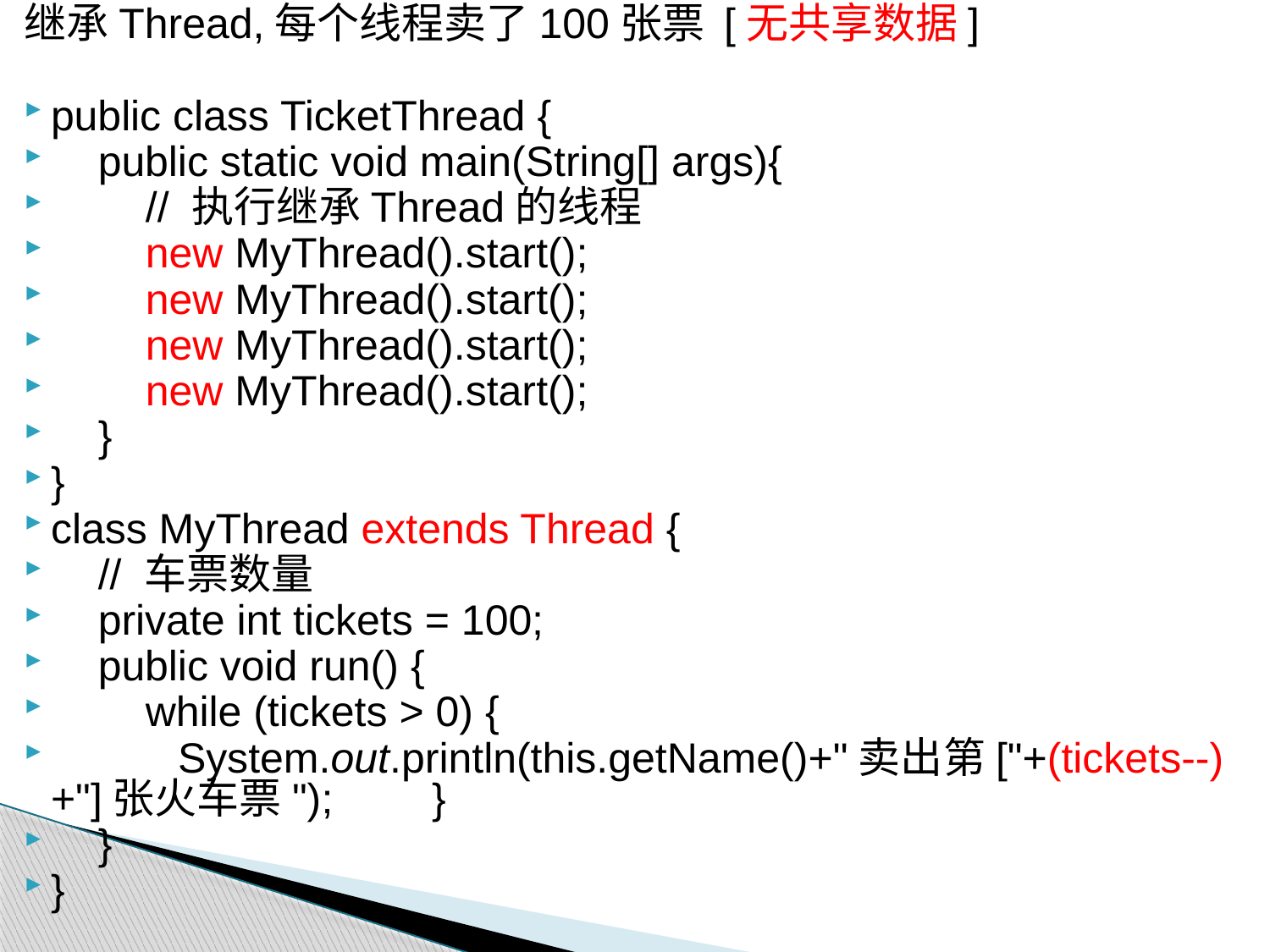

继承Thread,每个线程卖了100张票 [无共享数据]

public class TicketThread {
    public static void main(String[] args){
        // 执行继承Thread的线程
        new MyThread().start();
        new MyThread().start();
        new MyThread().start();
        new MyThread().start();
    }
}
class MyThread extends Thread {
    // 车票数量
    private int tickets = 100;
    public void run() {
        while (tickets > 0) {
   	System.out.println(this.getName()+"卖出第["+(tickets--)+"]张火车票");        	}
    }
}